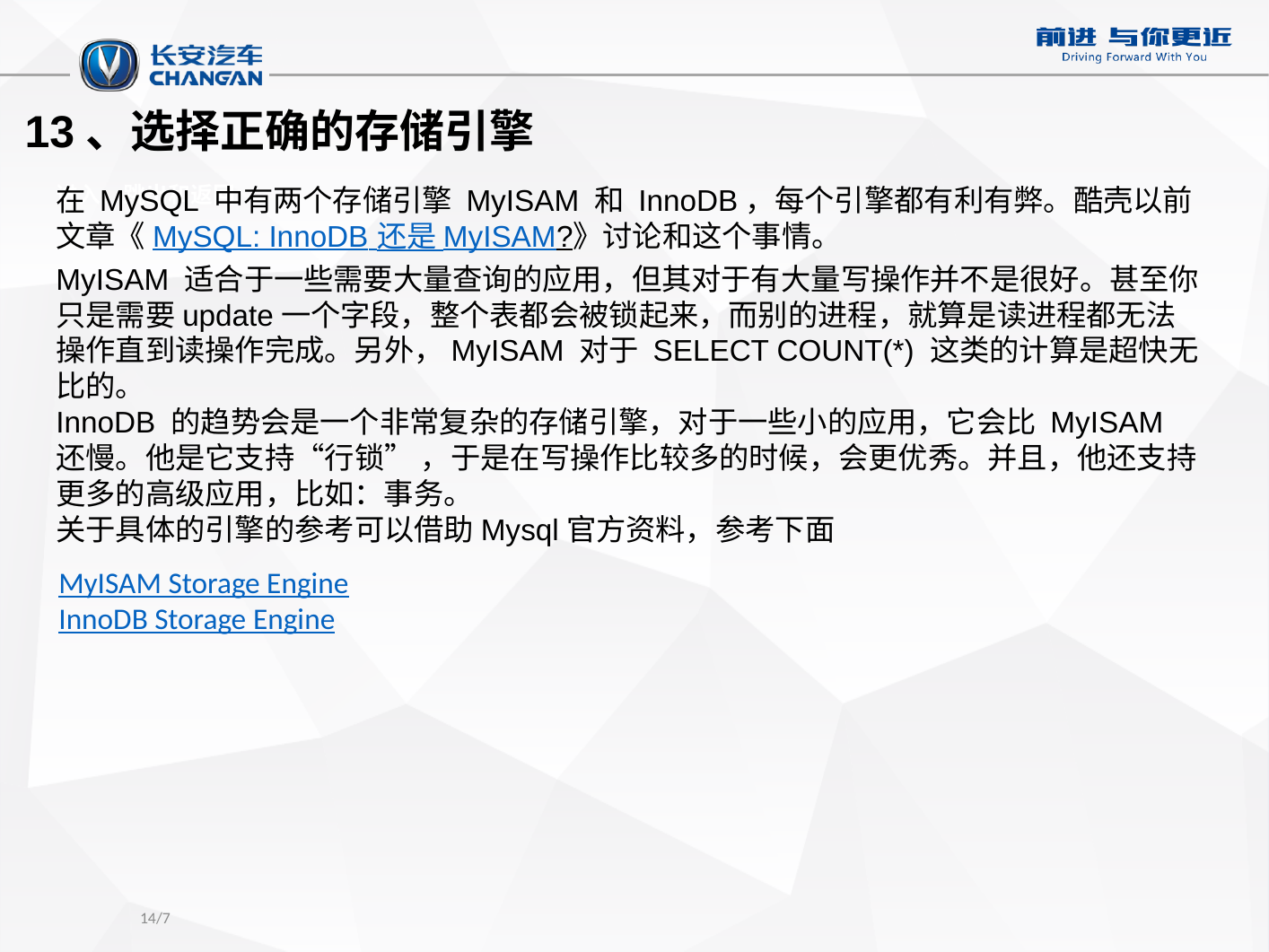

13、选择正确的存储引擎

进入、跳出和返回
在 MySQL 中有两个存储引擎 MyISAM 和 InnoDB，每个引擎都有利有弊。酷壳以前文章《MySQL: InnoDB 还是 MyISAM?》讨论和这个事情。
MyISAM 适合于一些需要大量查询的应用，但其对于有大量写操作并不是很好。甚至你只是需要update一个字段，整个表都会被锁起来，而别的进程，就算是读进程都无法操作直到读操作完成。另外，MyISAM 对于 SELECT COUNT(*) 这类的计算是超快无比的。
InnoDB 的趋势会是一个非常复杂的存储引擎，对于一些小的应用，它会比 MyISAM 还慢。他是它支持“行锁” ，于是在写操作比较多的时候，会更优秀。并且，他还支持更多的高级应用，比如：事务。
关于具体的引擎的参考可以借助Mysql官方资料，参考下面
MyISAM Storage Engine
InnoDB Storage Engine
14/7